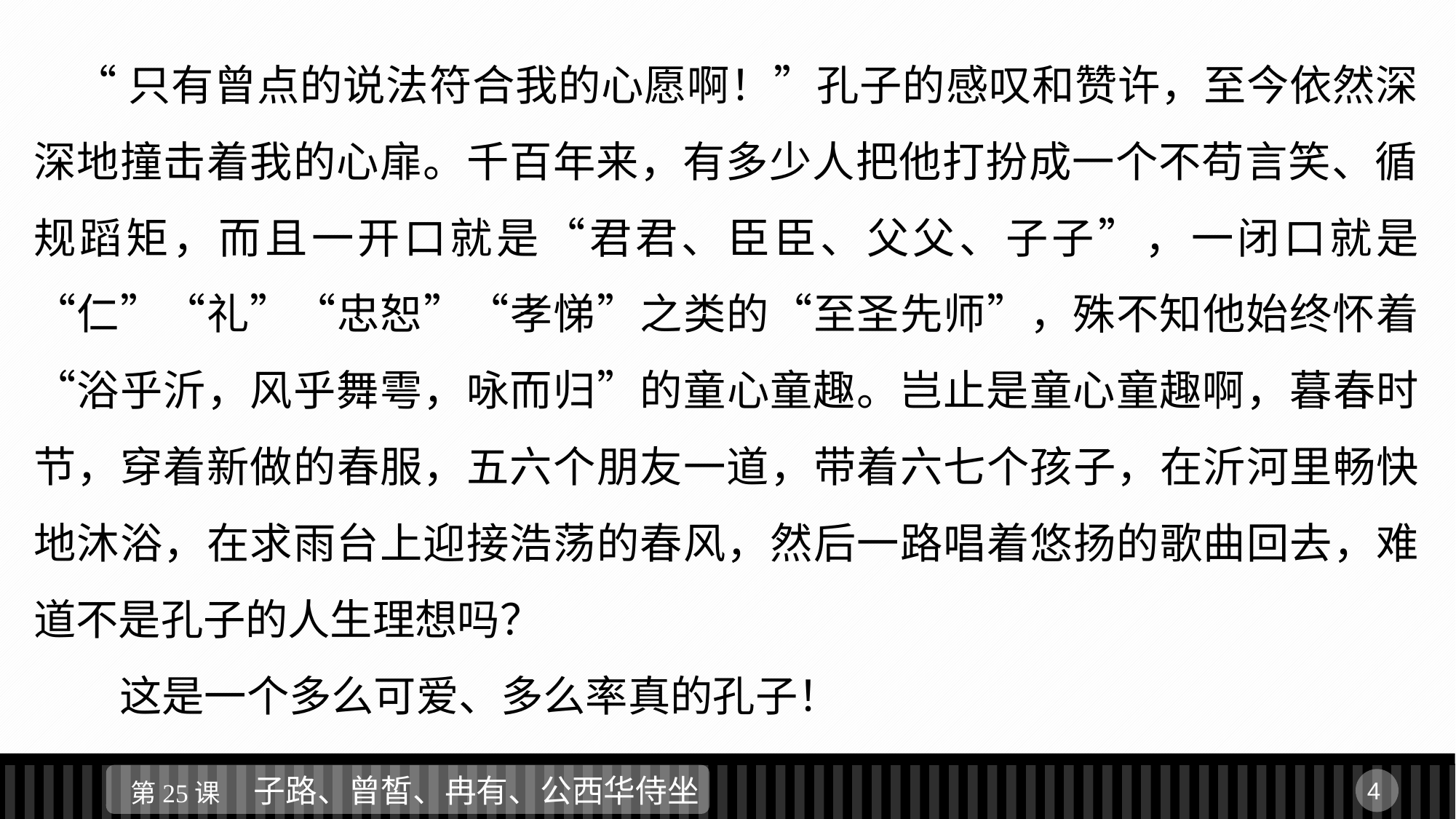

“只有曾点的说法符合我的心愿啊！”孔子的感叹和赞许，至今依然深深地撞击着我的心扉。千百年来，有多少人把他打扮成一个不苟言笑、循规蹈矩，而且一开口就是“君君、臣臣、父父、子子”，一闭口就是“仁”“礼”“忠恕”“孝悌”之类的“至圣先师”，殊不知他始终怀着“浴乎沂，风乎舞雩，咏而归”的童心童趣。岂止是童心童趣啊，暮春时节，穿着新做的春服，五六个朋友一道，带着六七个孩子，在沂河里畅快地沐浴，在求雨台上迎接浩荡的春风，然后一路唱着悠扬的歌曲回去，难道不是孔子的人生理想吗？
        这是一个多么可爱、多么率真的孔子！